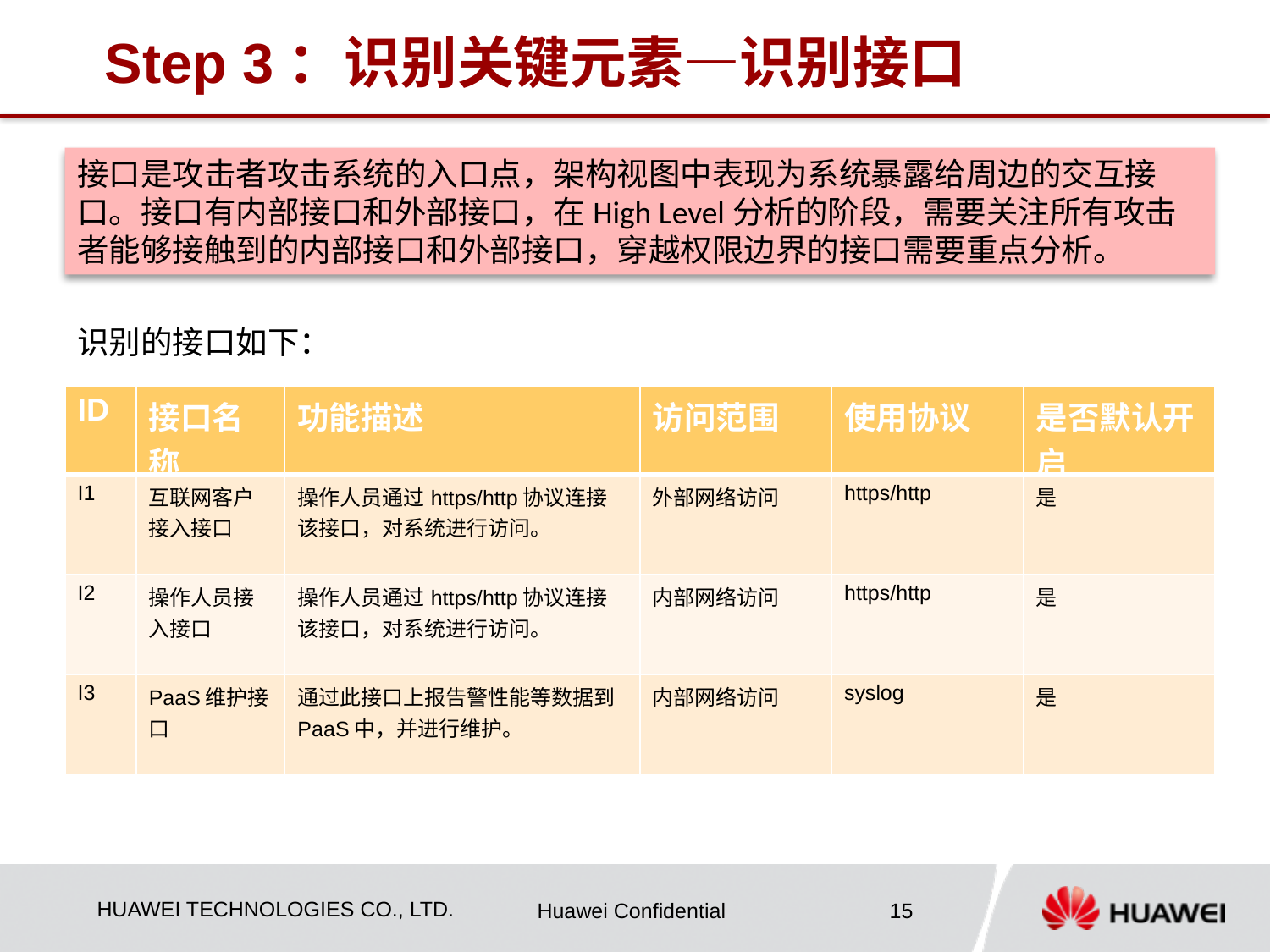

# Step 3：识别关键元素—识别接口
接口是攻击者攻击系统的入口点，架构视图中表现为系统暴露给周边的交互接口。接口有内部接口和外部接口，在High Level分析的阶段，需要关注所有攻击者能够接触到的内部接口和外部接口，穿越权限边界的接口需要重点分析。
识别的接口如下：
| ID | 接口名称 | 功能描述 | 访问范围 | 使用协议 | 是否默认开启 |
| --- | --- | --- | --- | --- | --- |
| I1 | 互联网客户接入接口 | 操作人员通过https/http协议连接该接口，对系统进行访问。 | 外部网络访问 | https/http | 是 |
| I2 | 操作人员接入接口 | 操作人员通过https/http协议连接该接口，对系统进行访问。 | 内部网络访问 | https/http | 是 |
| I3 | PaaS维护接口 | 通过此接口上报告警性能等数据到PaaS中，并进行维护。 | 内部网络访问 | syslog | 是 |